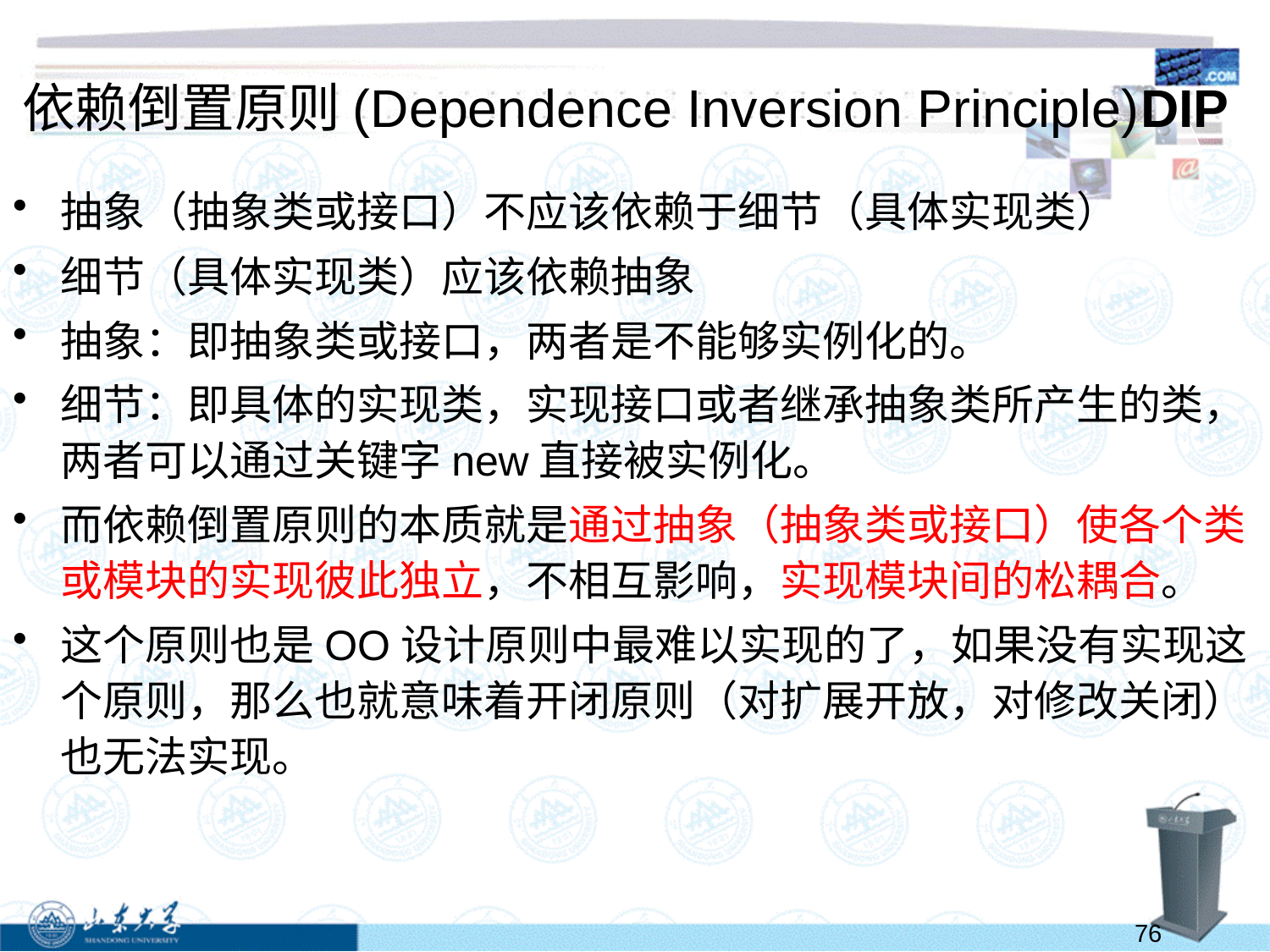

# 依赖倒置原则(Dependence Inversion Principle)DIP
抽象（抽象类或接口）不应该依赖于细节（具体实现类）
细节（具体实现类）应该依赖抽象
抽象：即抽象类或接口，两者是不能够实例化的。
细节：即具体的实现类，实现接口或者继承抽象类所产生的类，两者可以通过关键字new直接被实例化。
而依赖倒置原则的本质就是通过抽象（抽象类或接口）使各个类或模块的实现彼此独立，不相互影响，实现模块间的松耦合。
这个原则也是OO设计原则中最难以实现的了，如果没有实现这个原则，那么也就意味着开闭原则（对扩展开放，对修改关闭）也无法实现。

76